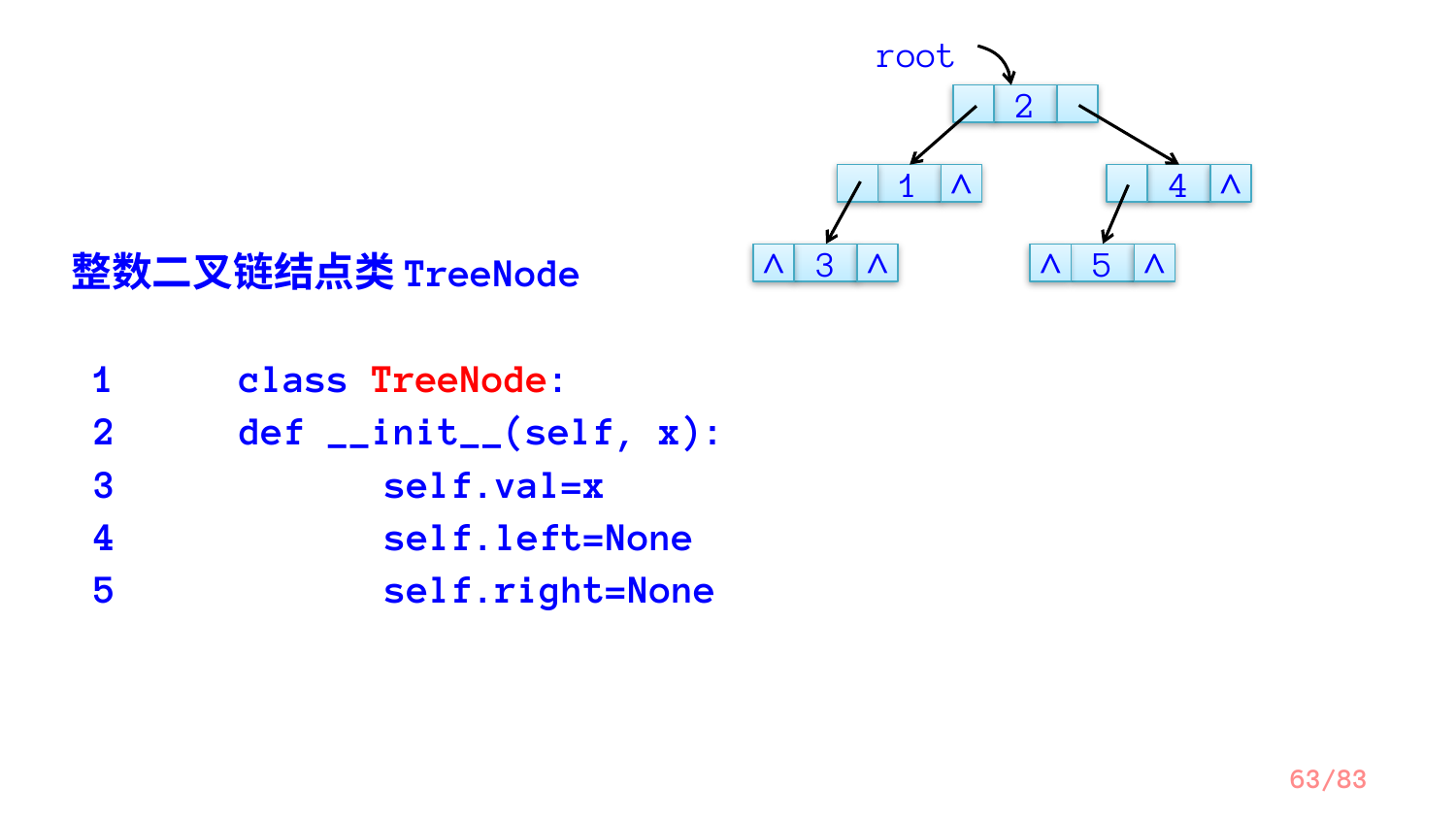

root

2

1
∧

4
∧

∧
3
∧
∧
5
∧
整数二叉链结点类TreeNode
1	class TreeNode:
2   	def __init__(self, x):
3      	self.val=x
4      	self.left=None
5      	self.right=None
63/83